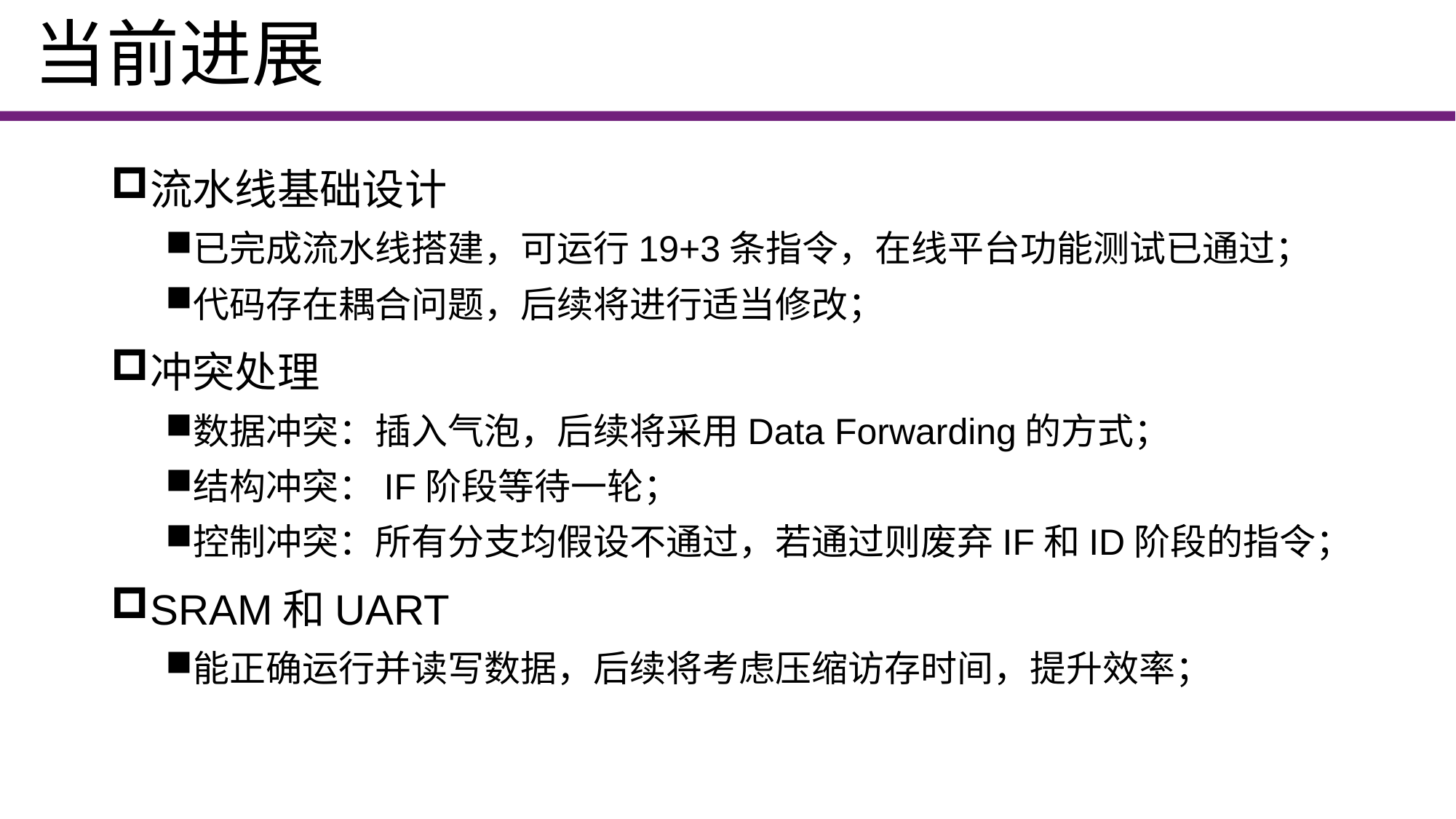

# 当前进展

流水线基础设计
已完成流水线搭建，可运行19+3条指令，在线平台功能测试已通过；
代码存在耦合问题，后续将进行适当修改；
冲突处理
数据冲突：插入气泡，后续将采用Data Forwarding的方式；
结构冲突：IF阶段等待一轮；
控制冲突：所有分支均假设不通过，若通过则废弃IF和ID阶段的指令；
SRAM和UART
能正确运行并读写数据，后续将考虑压缩访存时间，提升效率；